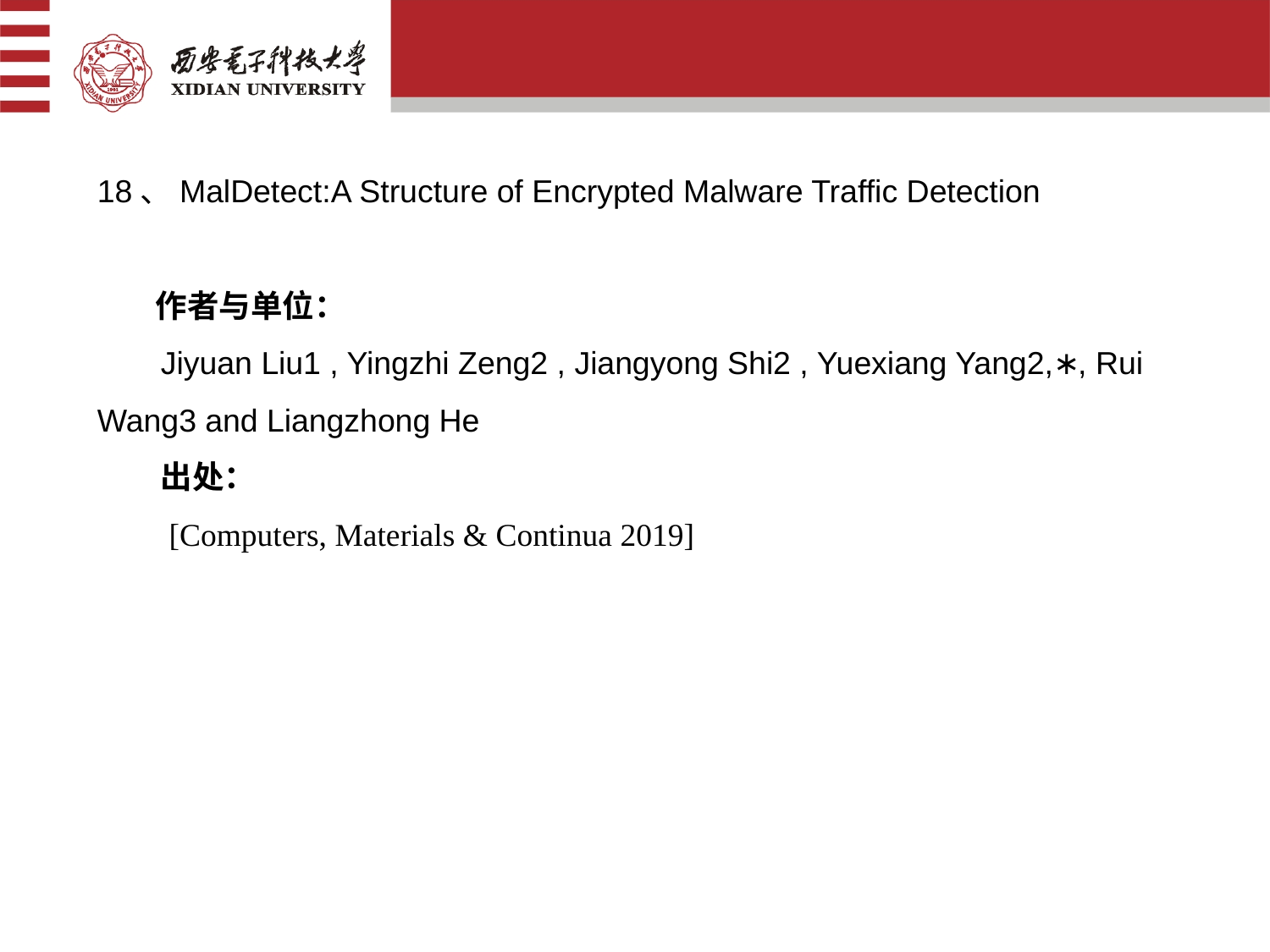

18、MalDetect:A Structure of Encrypted Malware Traffic Detection

       作者与单位：
Jiyuan Liu1 , Yingzhi Zeng2 , Jiangyong Shi2 , Yuexiang Yang2,∗ , Rui Wang3 and Liangzhong He
出处：
 [Computers, Materials & Continua 2019]